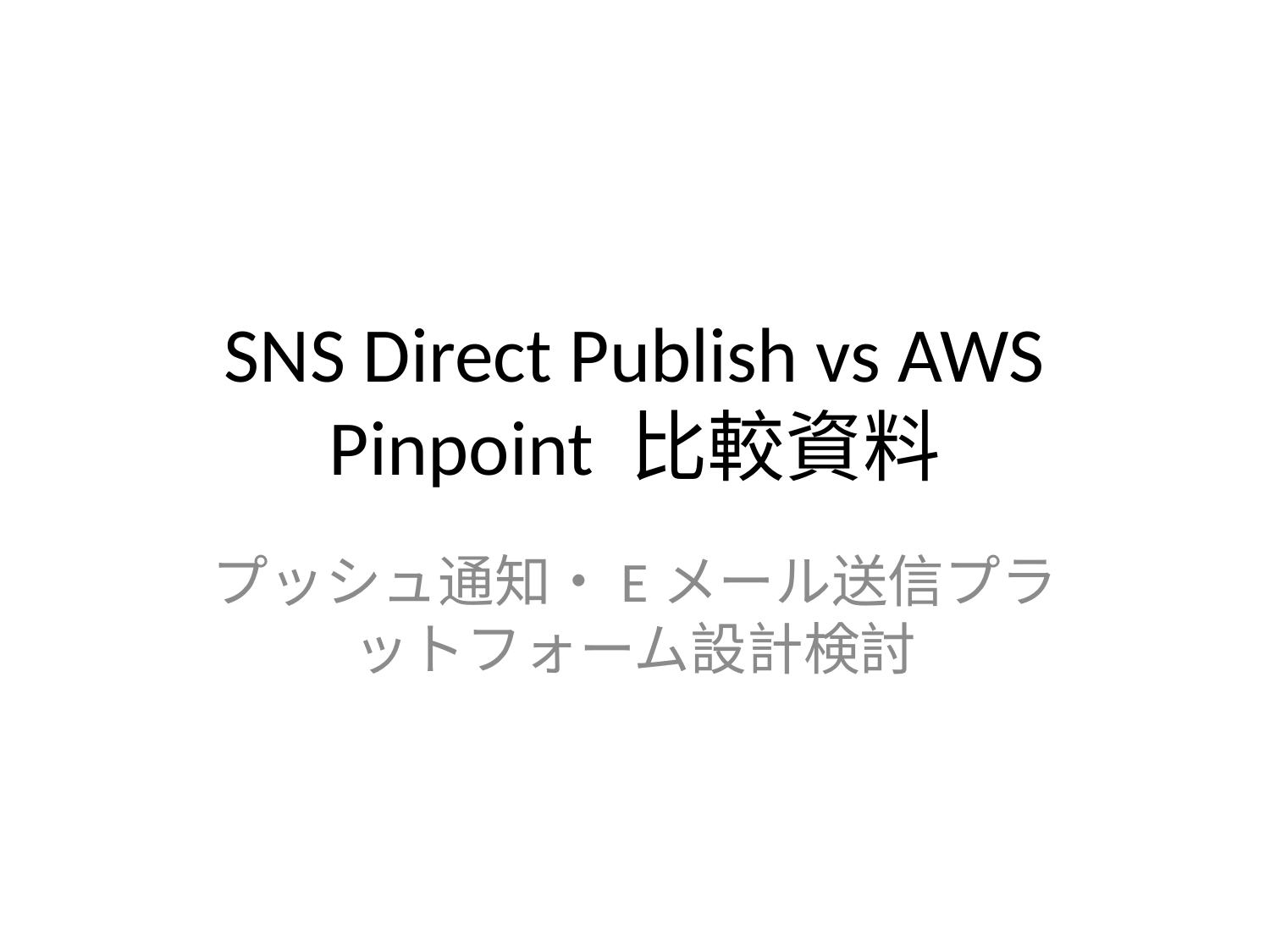

# SNS Direct Publish vs AWS Pinpoint 比較資料
プッシュ通知・Eメール送信プラットフォーム設計検討